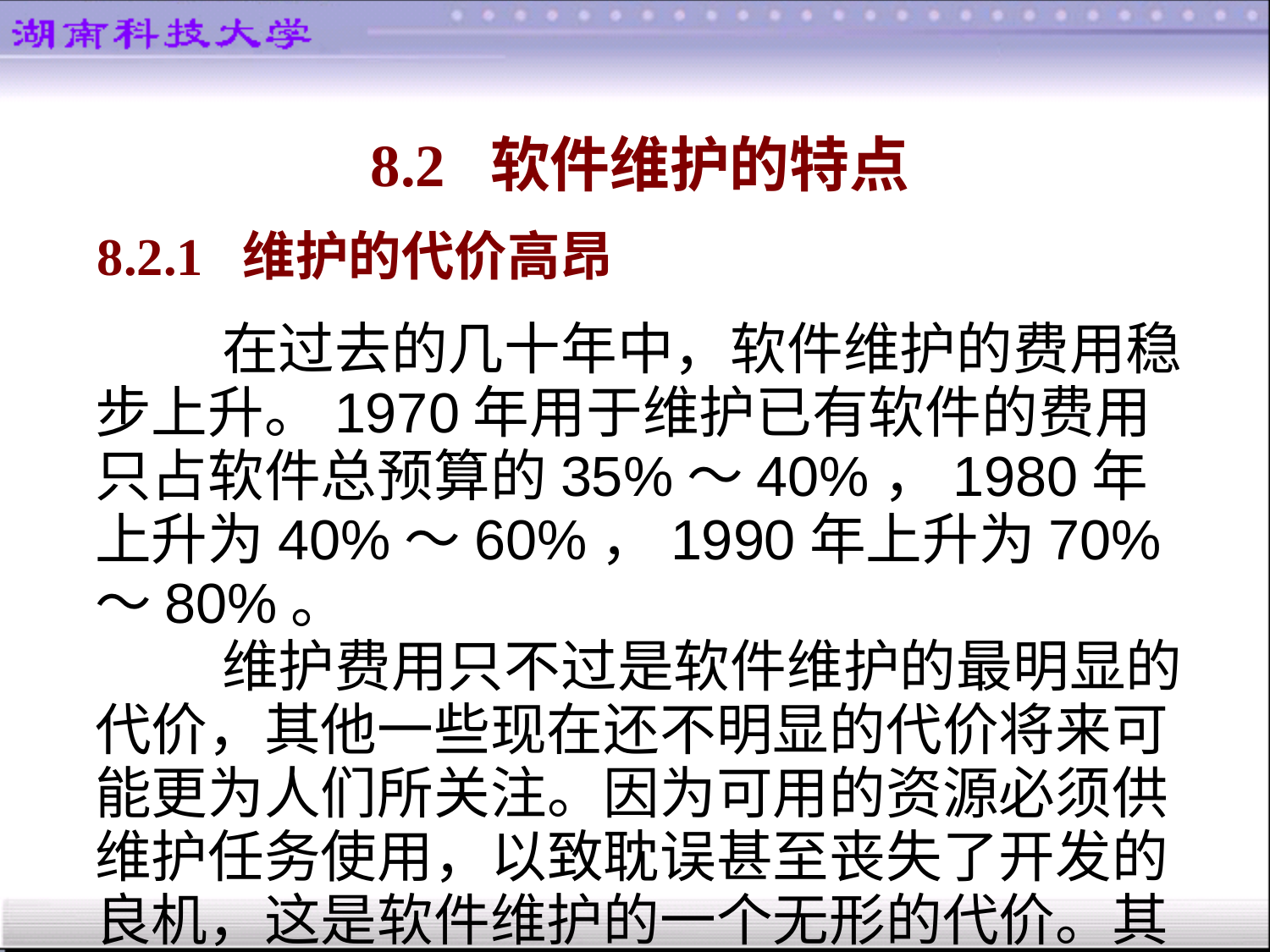

8.2  软件维护的特点
# 8.2.1  维护的代价高昂
		在过去的几十年中，软件维护的费用稳步上升。1970年用于维护已有软件的费用只占软件总预算的35%～40%，1980年上升为40%～60%，1990年上升为70%～80%。
		维护费用只不过是软件维护的最明显的代价，其他一些现在还不明显的代价将来可能更为人们所关注。因为可用的资源必须供维护任务使用，以致耽误甚至丧失了开发的良机，这是软件维护的一个无形的代价。其他无形的代价还有：